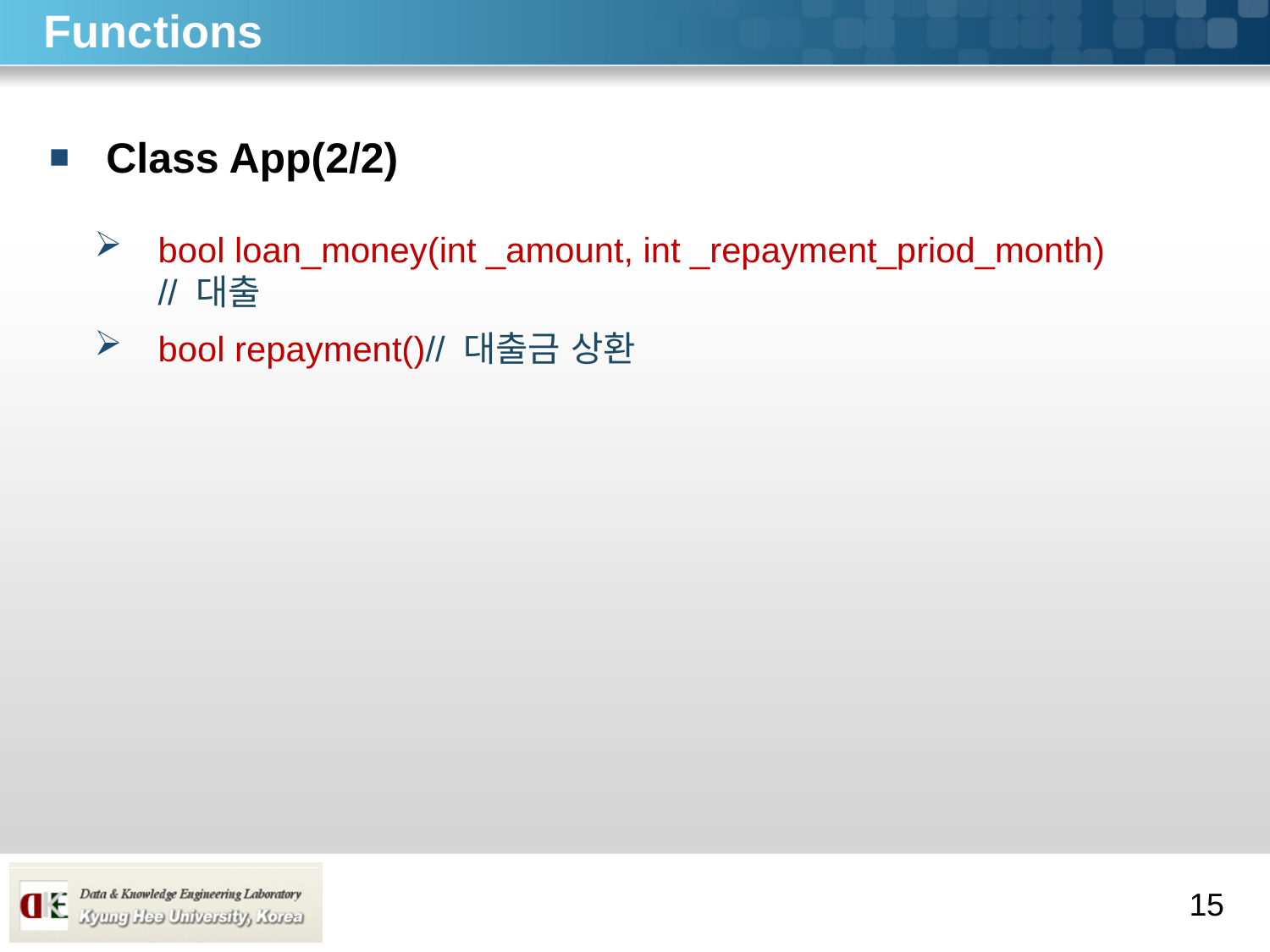

# Functions
 Class App(2/2)
bool loan_money(int _amount, int _repayment_priod_month)
// 대출
bool repayment()// 대출금 상환